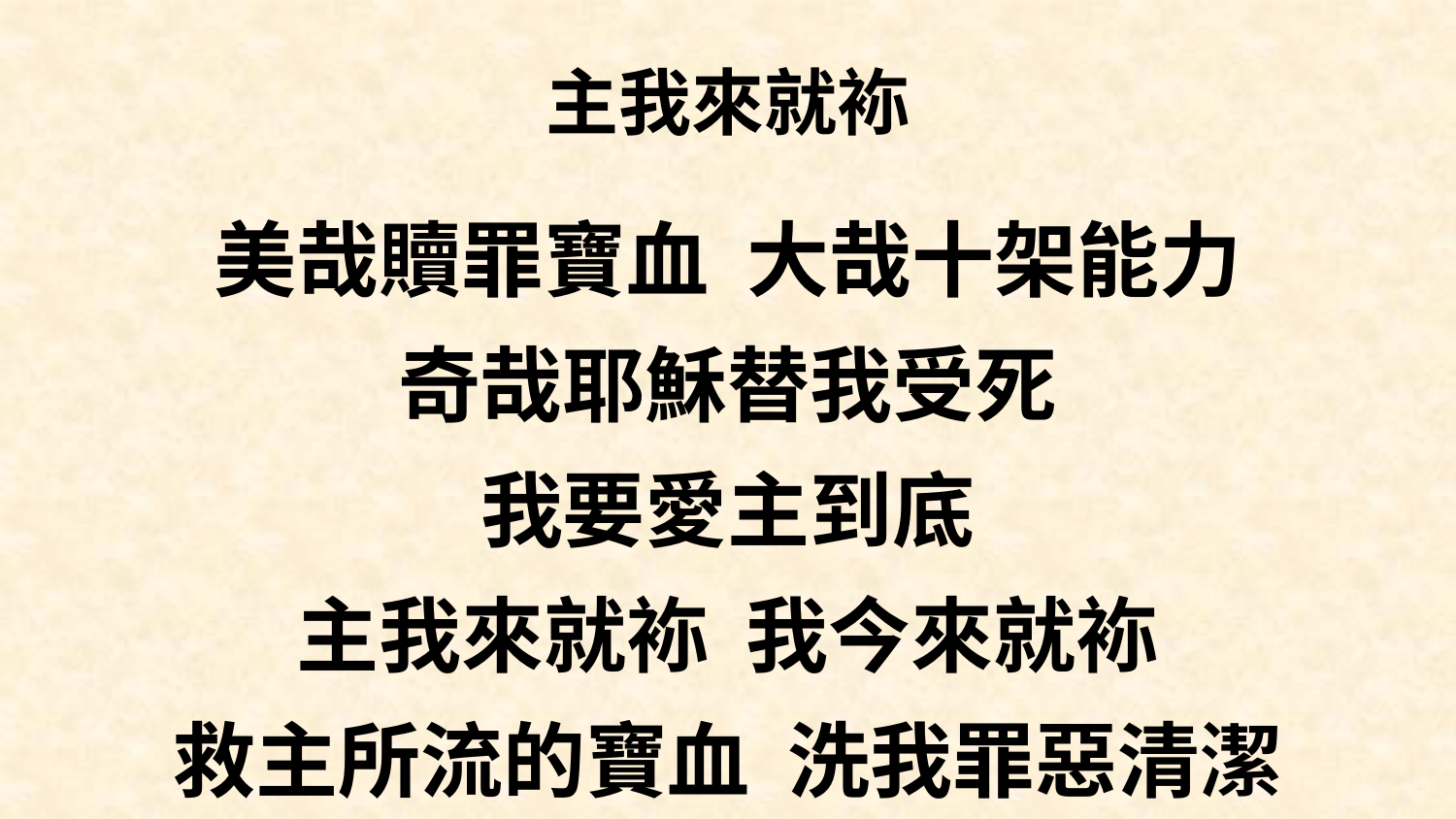

# 主我來就袮
美哉贖罪寶血  大哉十架能力
奇哉耶穌替我受死
我要愛主到底
主我來就袮  我今來就袮
救主所流的寶血  洗我罪惡清潔